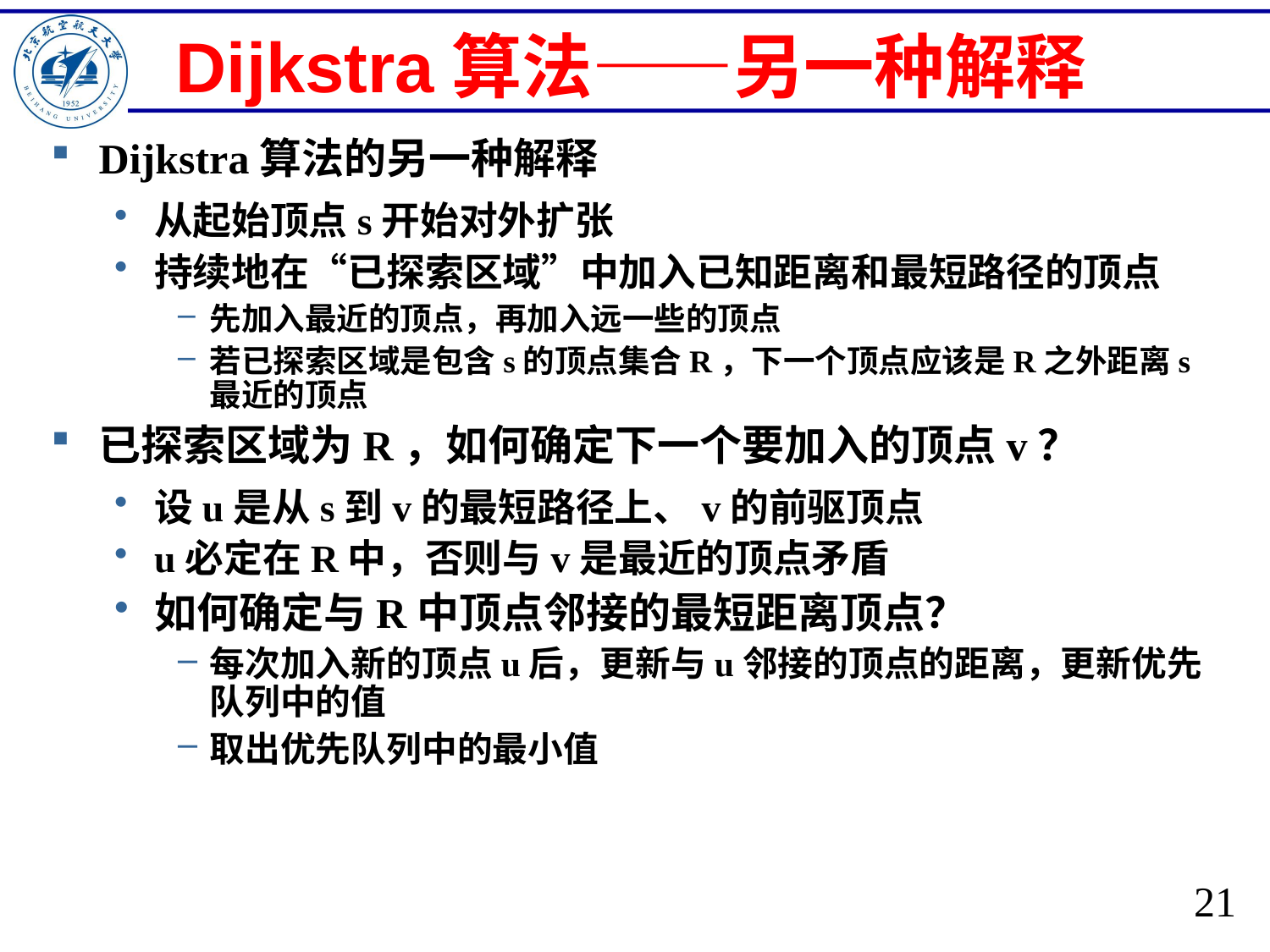

# Dijkstra算法——另一种解释
Dijkstra算法的另一种解释
从起始顶点s开始对外扩张
持续地在“已探索区域”中加入已知距离和最短路径的顶点
先加入最近的顶点，再加入远一些的顶点
若已探索区域是包含s的顶点集合R，下一个顶点应该是R之外距离s最近的顶点
已探索区域为R，如何确定下一个要加入的顶点v？
设u是从s到v的最短路径上、v的前驱顶点
u必定在R中，否则与v是最近的顶点矛盾
如何确定与R中顶点邻接的最短距离顶点？
每次加入新的顶点u后，更新与u邻接的顶点的距离，更新优先队列中的值
取出优先队列中的最小值